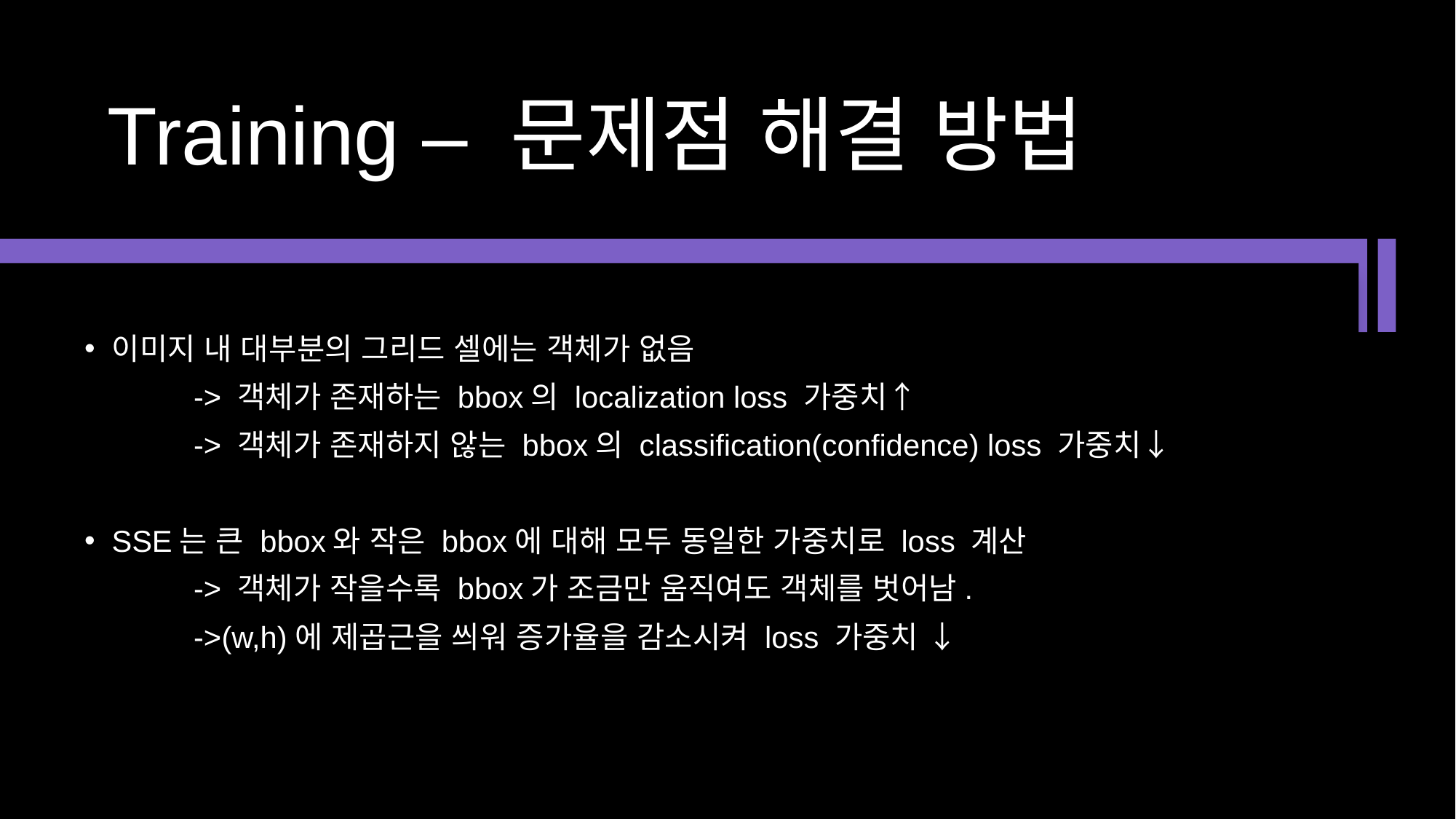

# Training – 문제점 해결 방법

이미지 내 대부분의 그리드 셀에는 객체가 없음
	-> 객체가 존재하는 bbox의 localization loss 가중치↑
	-> 객체가 존재하지 않는 bbox의 classification(confidence) loss 가중치↓

SSE는 큰 bbox와 작은 bbox에 대해 모두 동일한 가중치로 loss 계산
	-> 객체가 작을수록 bbox가 조금만 움직여도 객체를 벗어남.
	->(w,h)에 제곱근을 씌워 증가율을 감소시켜 loss 가중치 ↓